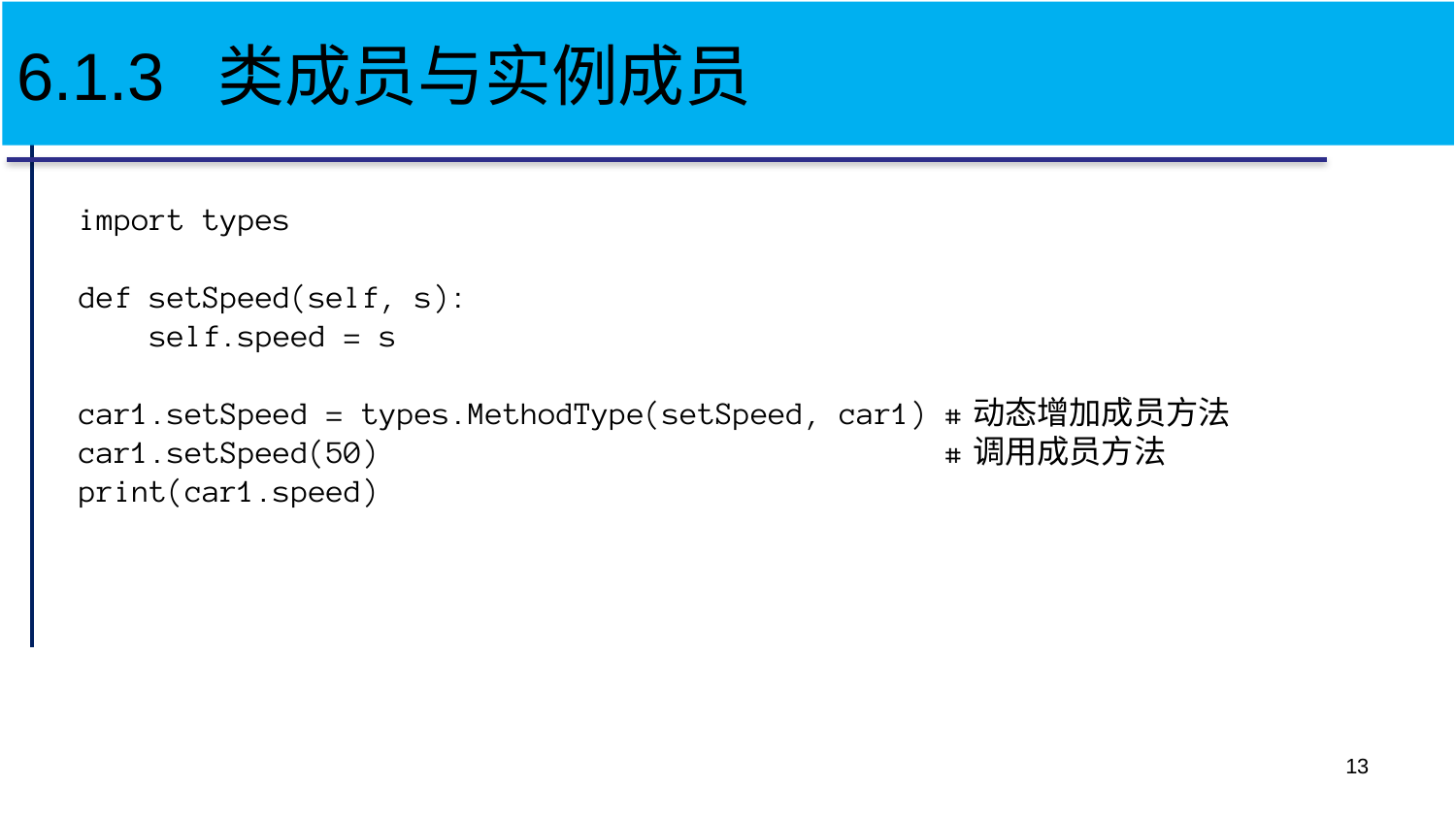

# 6.1.3  类成员与实例成员
import types

def setSpeed(self, s):
    self.speed = s

car1.setSpeed = types.MethodType(setSpeed, car1) #动态增加成员方法
car1.setSpeed(50)                                #调用成员方法
print(car1.speed)
13